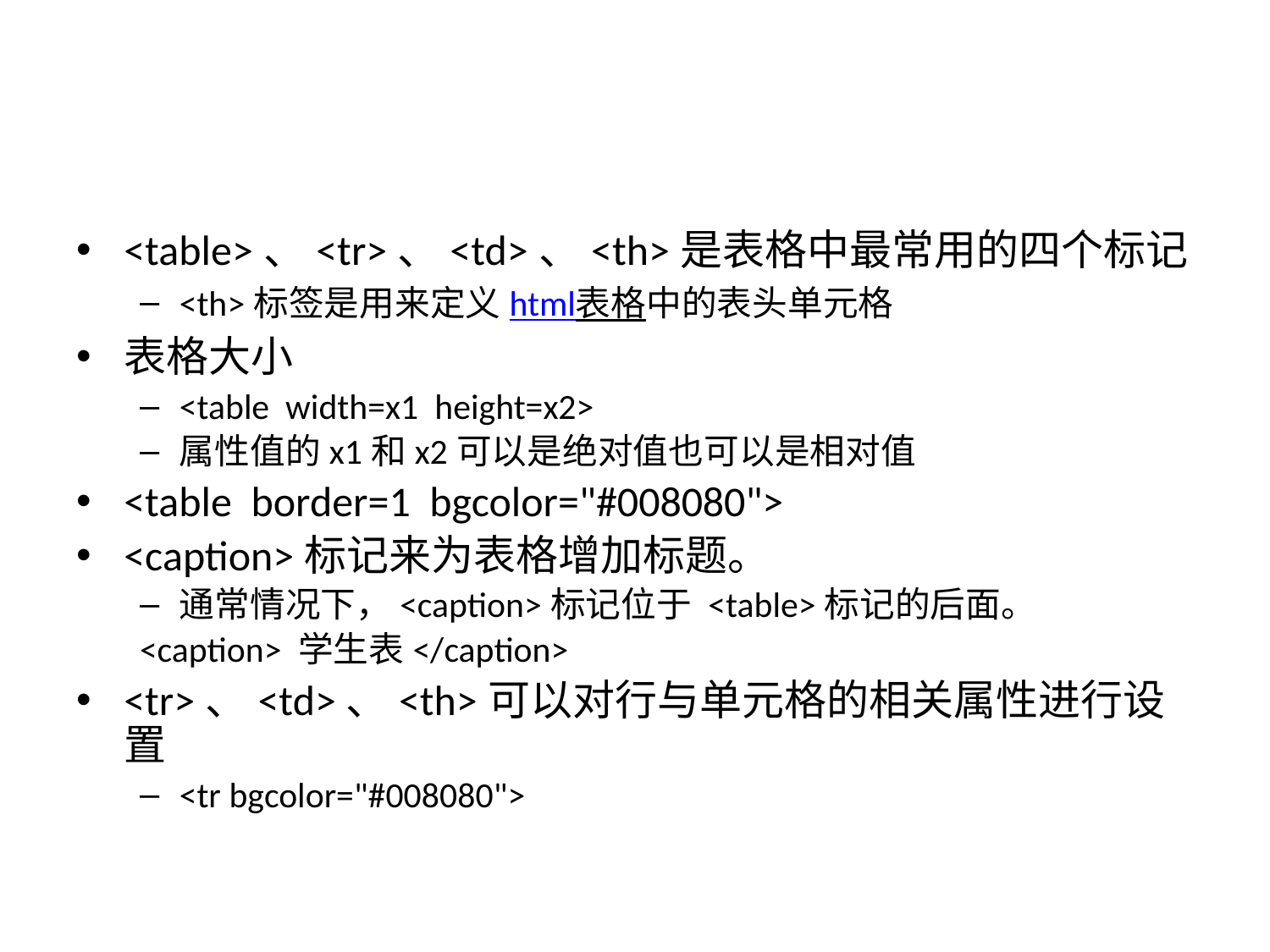

#
<table>、<tr>、<td>、<th>是表格中最常用的四个标记
<th>标签是用来定义html表格中的表头单元格
表格大小
<table  width=x1  height=x2>
属性值的x1和x2可以是绝对值也可以是相对值
<table  border=1  bgcolor="#008080">
<caption>标记来为表格增加标题。
通常情况下，<caption>标记位于 <table>标记的后面。
<caption> 学生表</caption>
<tr>、<td>、<th>可以对行与单元格的相关属性进行设置
<tr bgcolor="#008080">